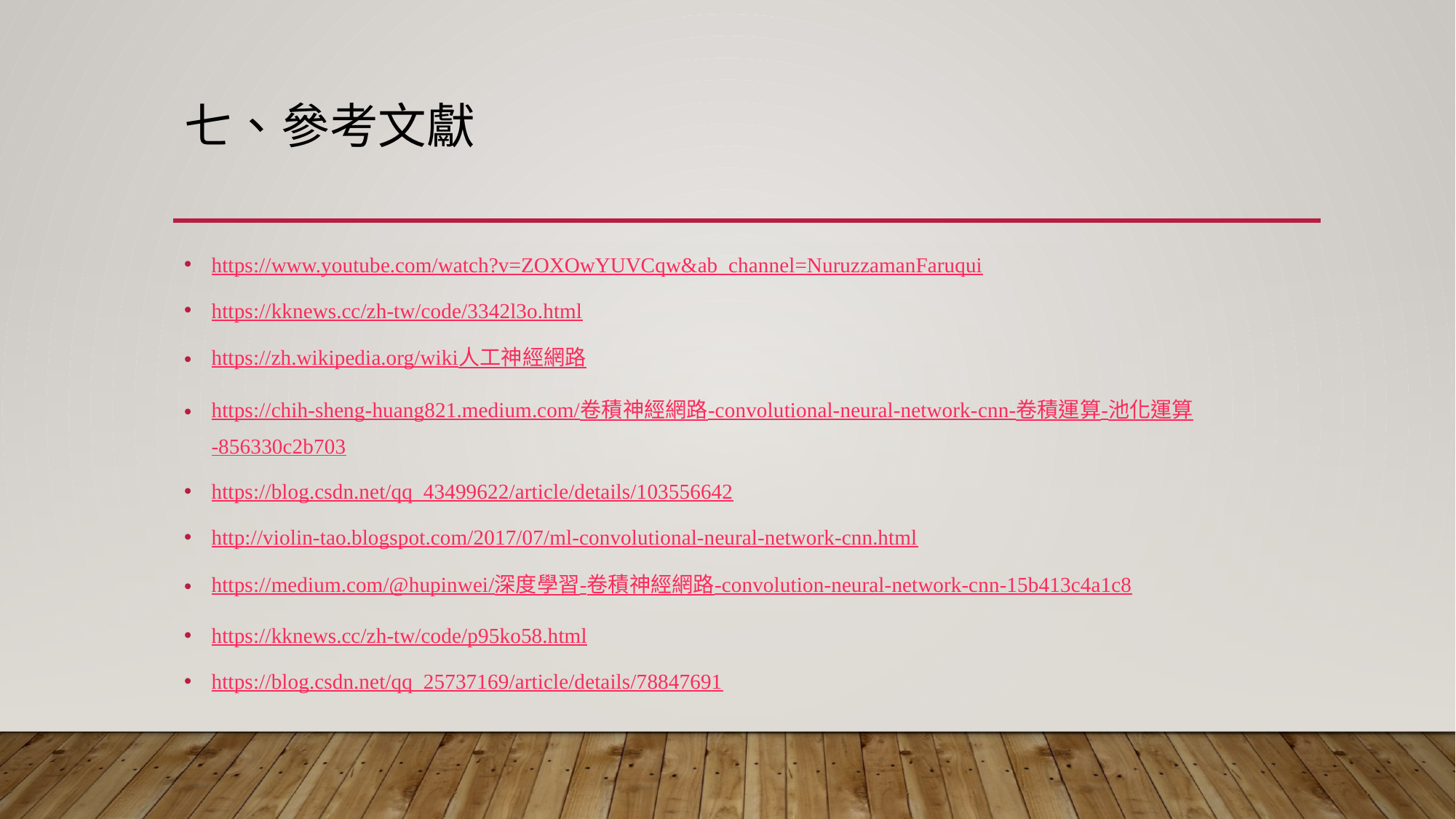

# 七、參考文獻
https://www.youtube.com/watch?v=ZOXOwYUVCqw&ab_channel=NuruzzamanFaruqui
https://kknews.cc/zh-tw/code/3342l3o.html
https://zh.wikipedia.org/wiki人工神經網路
https://chih-sheng-huang821.medium.com/卷積神經網路-convolutional-neural-network-cnn-卷積運算-池化運算-856330c2b703
https://blog.csdn.net/qq_43499622/article/details/103556642
http://violin-tao.blogspot.com/2017/07/ml-convolutional-neural-network-cnn.html
https://medium.com/@hupinwei/深度學習-卷積神經網路-convolution-neural-network-cnn-15b413c4a1c8
https://kknews.cc/zh-tw/code/p95ko58.html
https://blog.csdn.net/qq_25737169/article/details/78847691